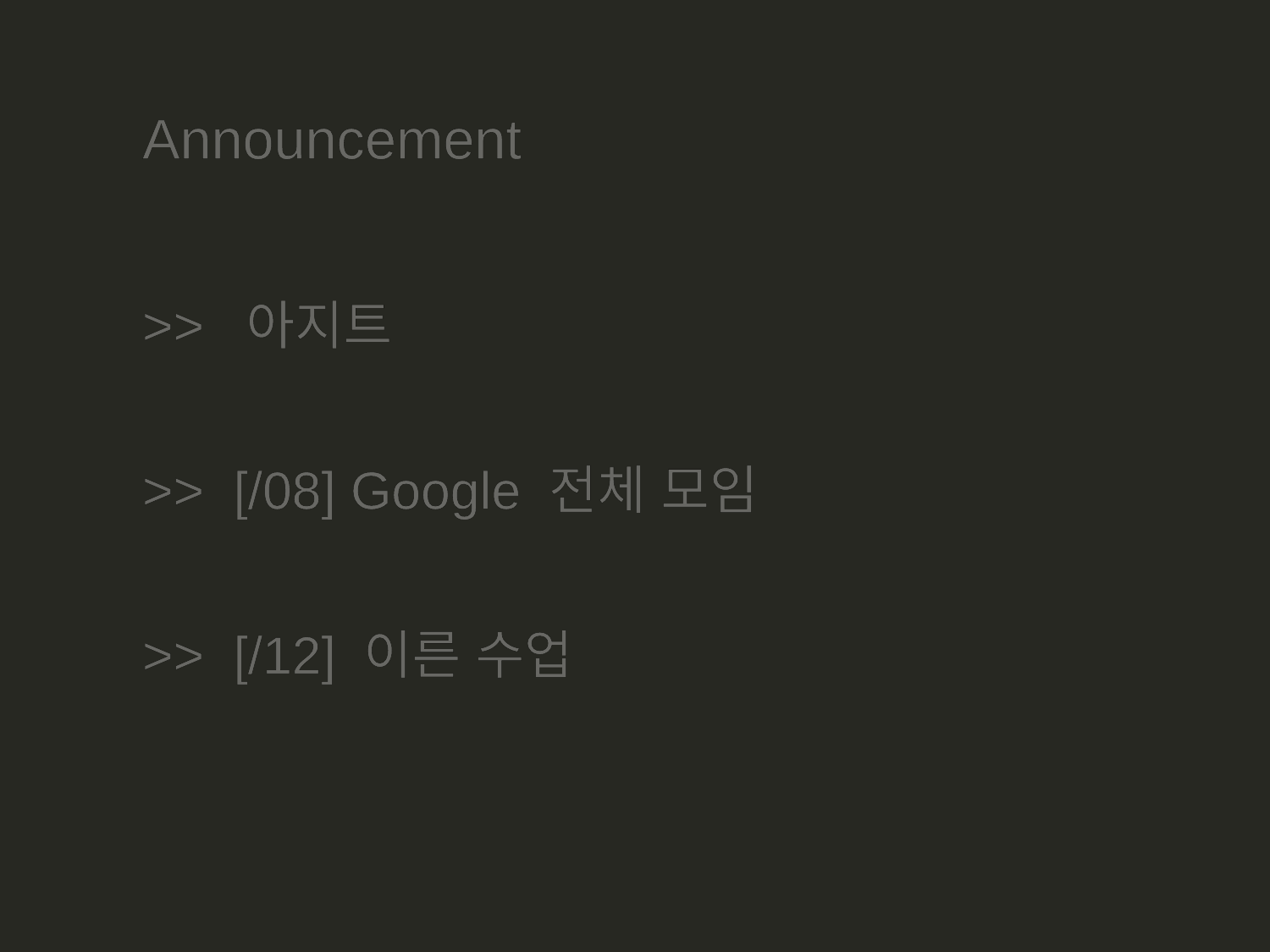

Announcement
>>  아지트

>>  [/08] Google 전체 모임

>>  [/12] 이른 수업